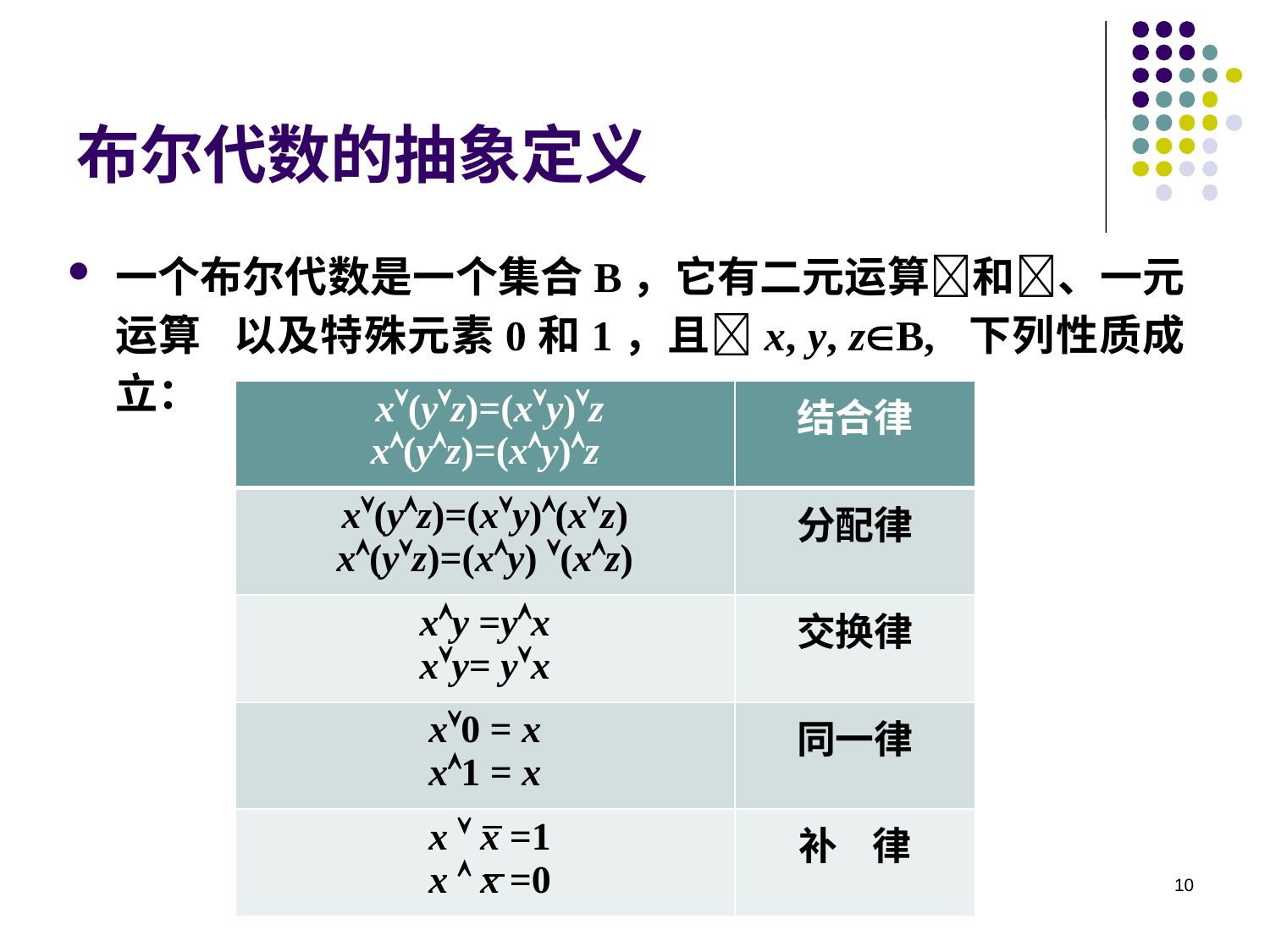

# 布尔代数的抽象定义
一个布尔代数是一个集合B，它有二元运算∨和∧、一元运算   以及特殊元素0和1，且∀x, y, z∈B,  下列性质成立：
| x∨(y∨z)=(x∨y)∨z x∧(y∧z)=(x∧y)∧z | 结合律 |
| --- | --- |
| x∨(y∧z)=(x∨y)∧(x∨z) x∧(y∨z)=(x∧y) ∨(x∧z) | 分配律 |
| x∧y =y∧x x∨y= y∨x | 交换律 |
| x∨0 = x x∧1 = x | 同一律 |
| x ∨ x =1 x ∧ x =0 | 补 律 |
10